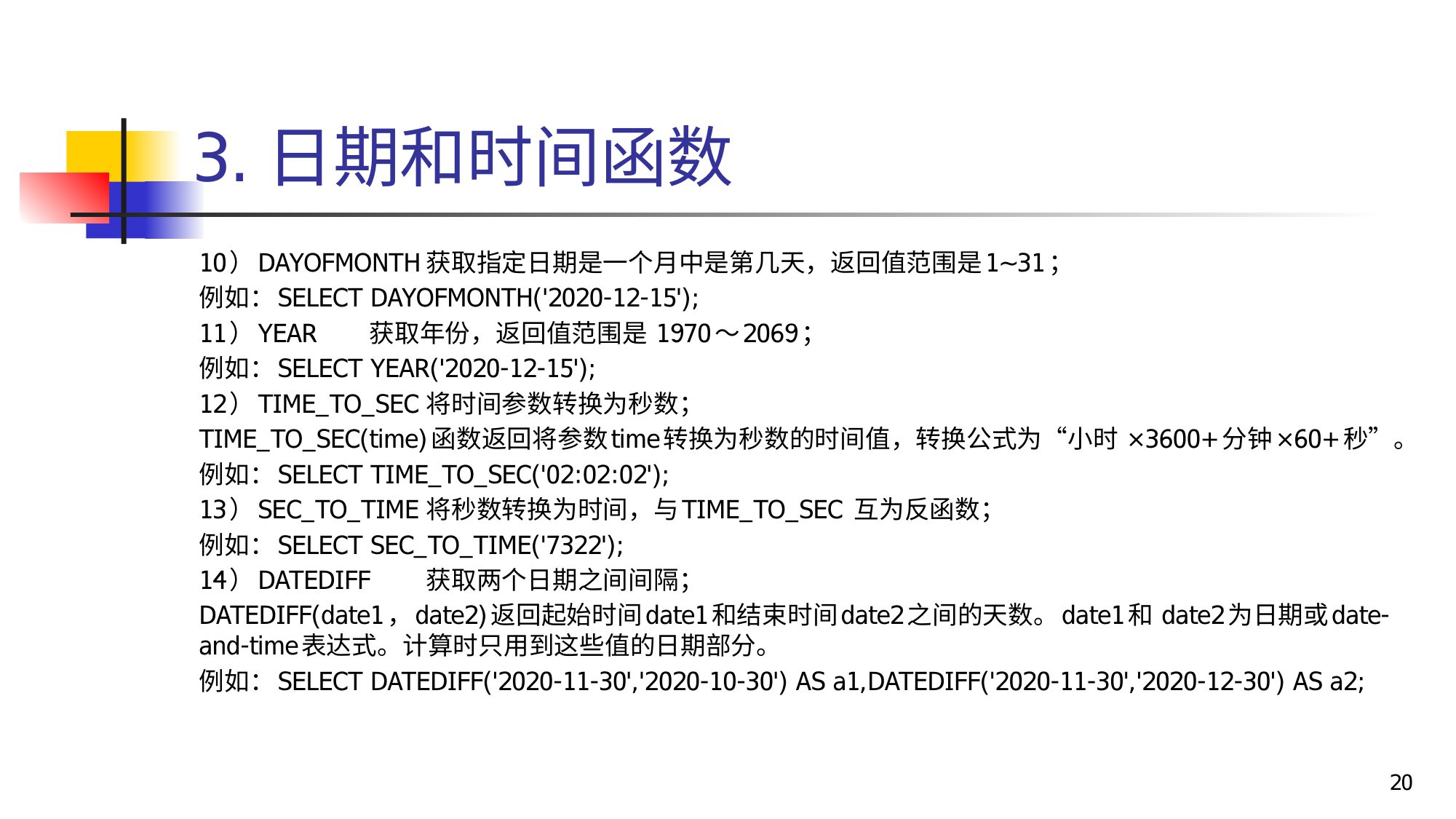

# 3.日期和时间函数
10）DAYOFMONTH	获取指定日期是一个月中是第几天，返回值范围是1~31；
例如：SELECT DAYOFMONTH('2020-12-15');
11）YEAR	获取年份，返回值范围是 1970〜2069；
例如：SELECT YEAR('2020-12-15');
12）TIME_TO_SEC	将时间参数转换为秒数；
TIME_TO_SEC(time)函数返回将参数time转换为秒数的时间值，转换公式为“小时 ×3600+分钟×60+秒”。
例如：SELECT TIME_TO_SEC('02:02:02');
13）SEC_TO_TIME	将秒数转换为时间，与TIME_TO_SEC 互为反函数；
例如：SELECT SEC_TO_TIME('7322');
14）DATEDIFF	获取两个日期之间间隔；
DATEDIFF(date1，date2)返回起始时间date1和结束时间date2之间的天数。date1和 date2为日期或date-and-time表达式。计算时只用到这些值的日期部分。
例如：SELECT DATEDIFF('2020-11-30','2020-10-30') AS a1,DATEDIFF('2020-11-30','2020-12-30') AS a2;

20